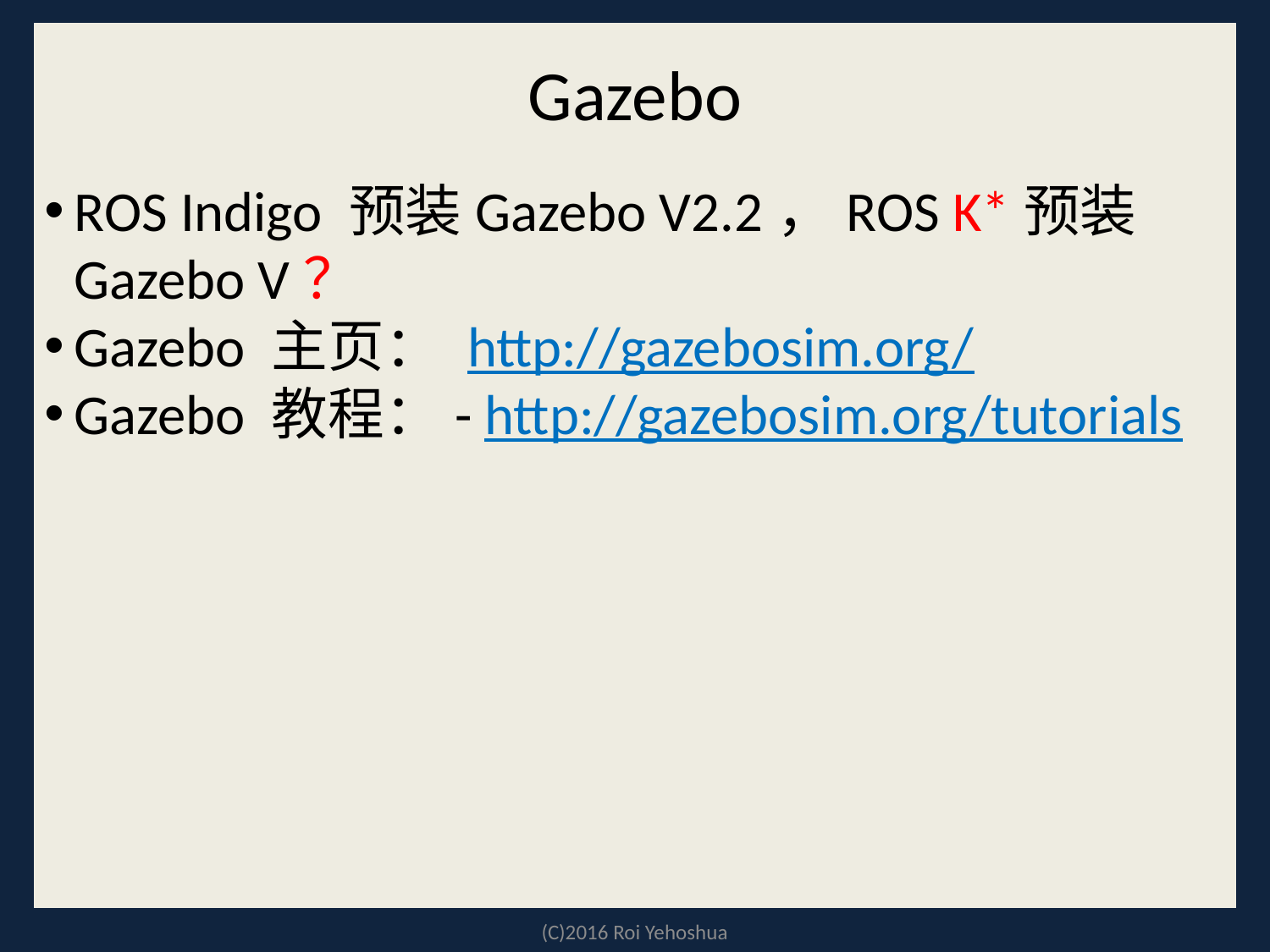

Gazebo
ROS Indigo 预装Gazebo V2.2，ROS K*预装Gazebo V？
Gazebo 主页： http://gazebosim.org/
Gazebo 教程：- http://gazebosim.org/tutorials

(C)2016 Roi Yehoshua